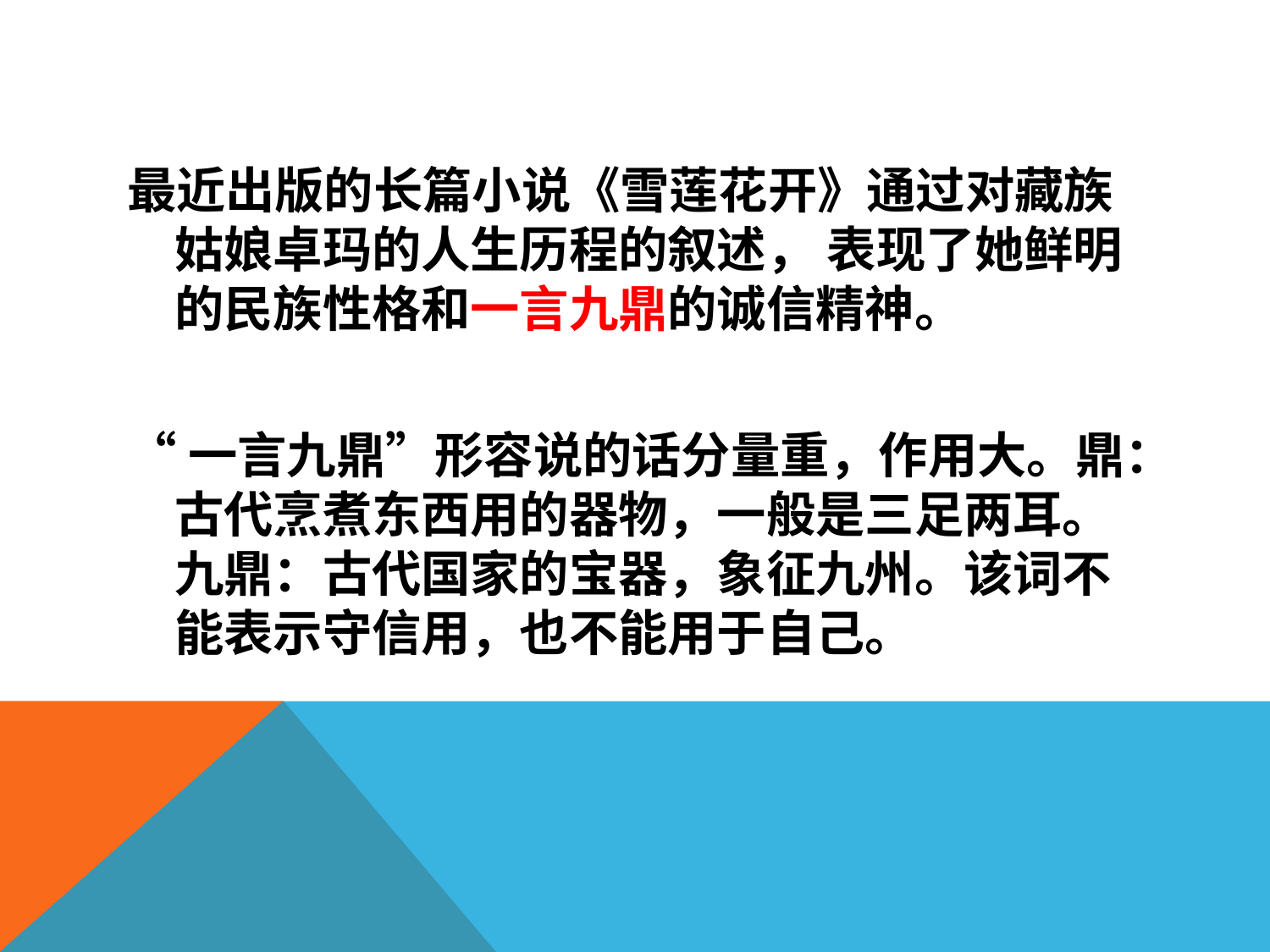

#
最近出版的长篇小说《雪莲花开》通过对藏族姑娘卓玛的人生历程的叙述， 表现了她鲜明的民族性格和一言九鼎的诚信精神。

“一言九鼎”形容说的话分量重，作用大。鼎：古代烹煮东西用的器物，一般是三足两耳。九鼎：古代国家的宝器，象征九州。该词不能表示守信用，也不能用于自己。